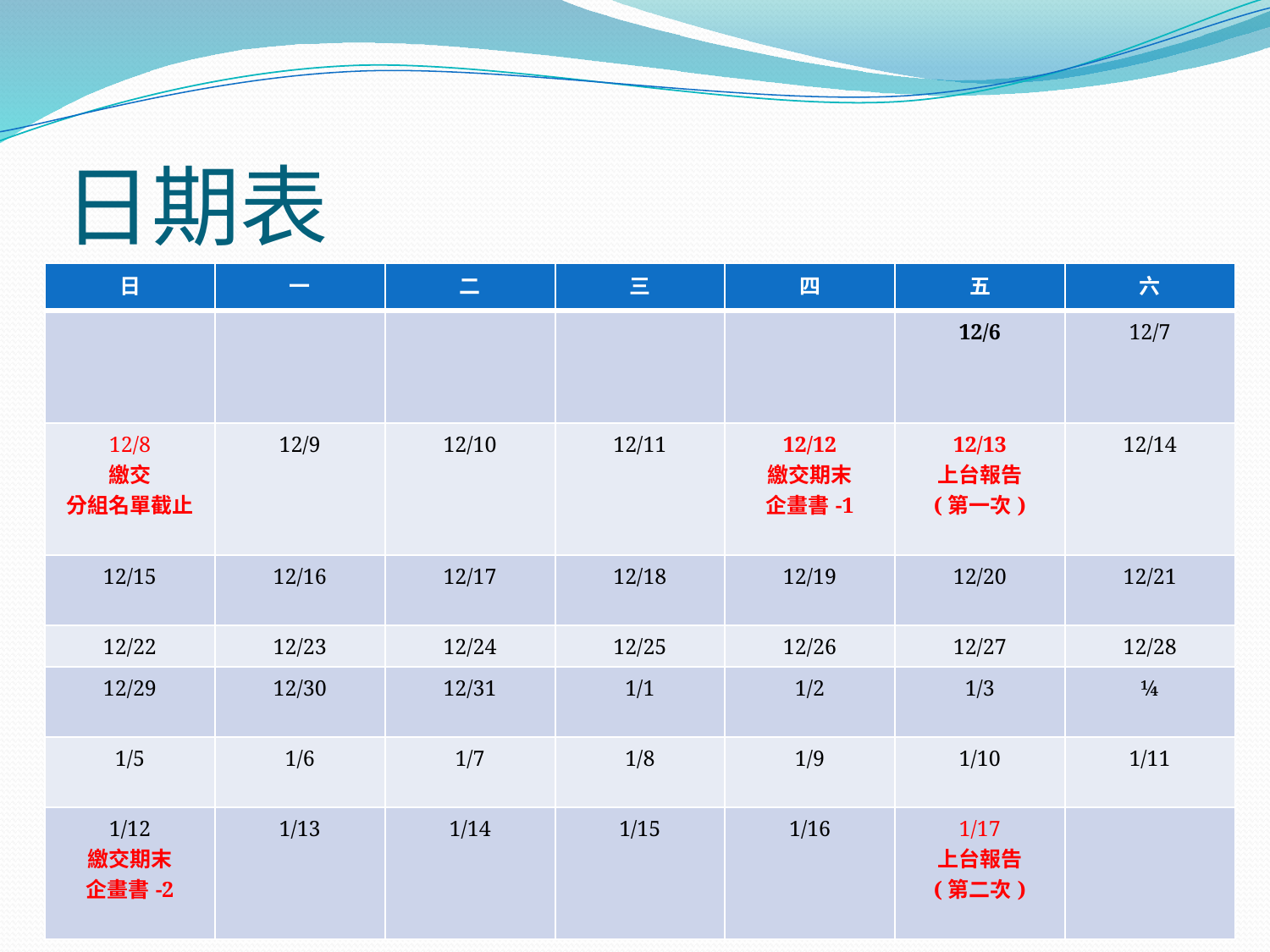

# 日期表
| 日 | 一 | 二 | 三 | 四 | 五 | 六 |
| --- | --- | --- | --- | --- | --- | --- |
|  |  |  |  |  | 12/6 | 12/7 |
| 12/8 繳交 分組名單截止 | 12/9 | 12/10 | 12/11 | 12/12 繳交期末 企畫書-1 | 12/13 上台報告 (第一次) | 12/14 |
| 12/15 | 12/16 | 12/17 | 12/18 | 12/19 | 12/20 | 12/21 |
| 12/22 | 12/23 | 12/24 | 12/25 | 12/26 | 12/27 | 12/28 |
| 12/29 | 12/30 | 12/31 | 1/1 | 1/2 | 1/3 | ¼ |
| 1/5 | 1/6 | 1/7 | 1/8 | 1/9 | 1/10 | 1/11 |
| 1/12 繳交期末 企畫書-2 | 1/13 | 1/14 | 1/15 | 1/16 | 1/17 上台報告 (第二次) |  |